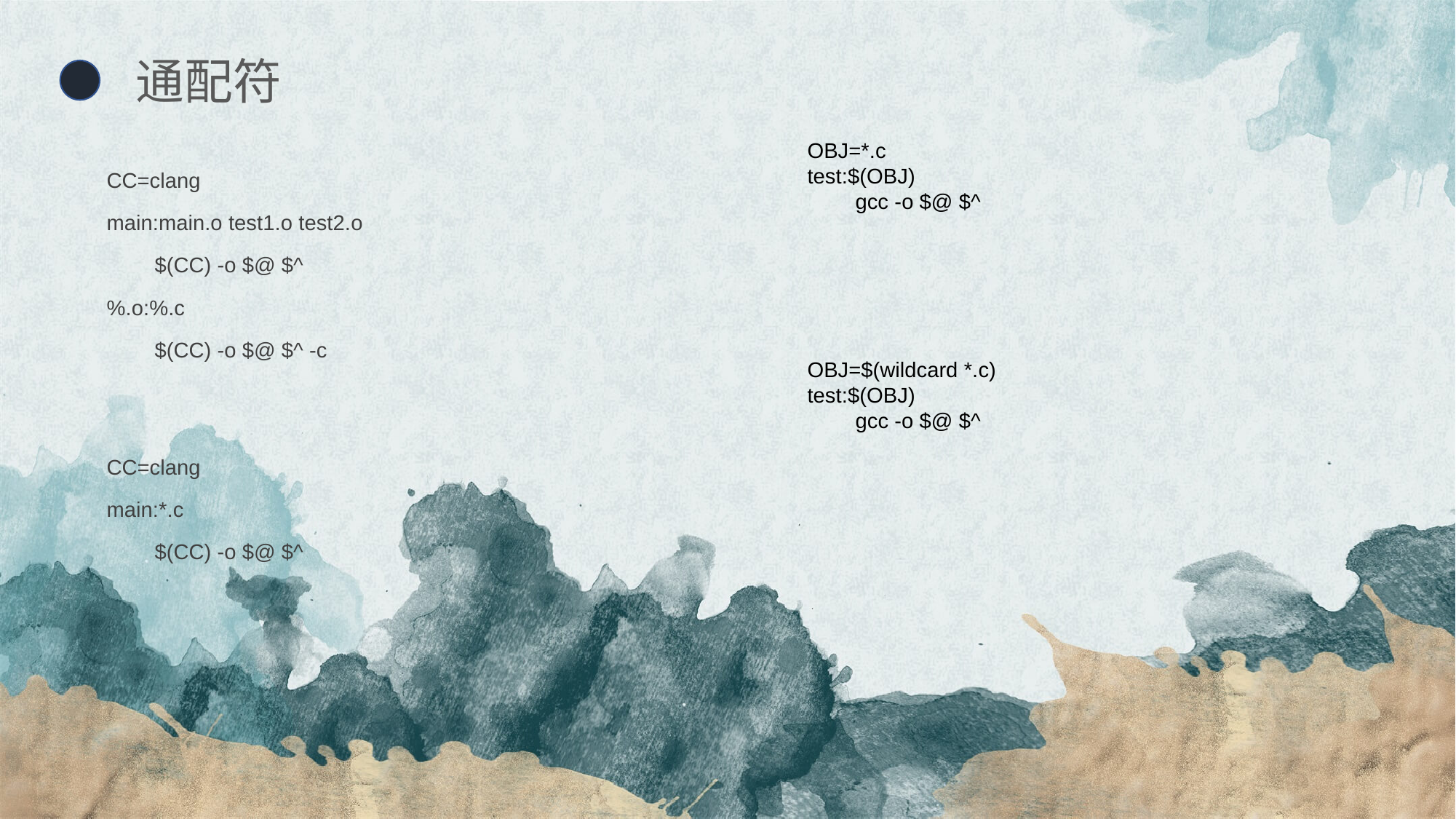

通配符

OBJ=*.c
test:$(OBJ)
        gcc -o $@ $^
CC=clang
main:main.o test1.o test2.o
        $(CC) -o $@ $^
%.o:%.c
        $(CC) -o $@ $^ -c
OBJ=$(wildcard *.c)
test:$(OBJ)
        gcc -o $@ $^
CC=clang
main:*.c
        $(CC) -o $@ $^